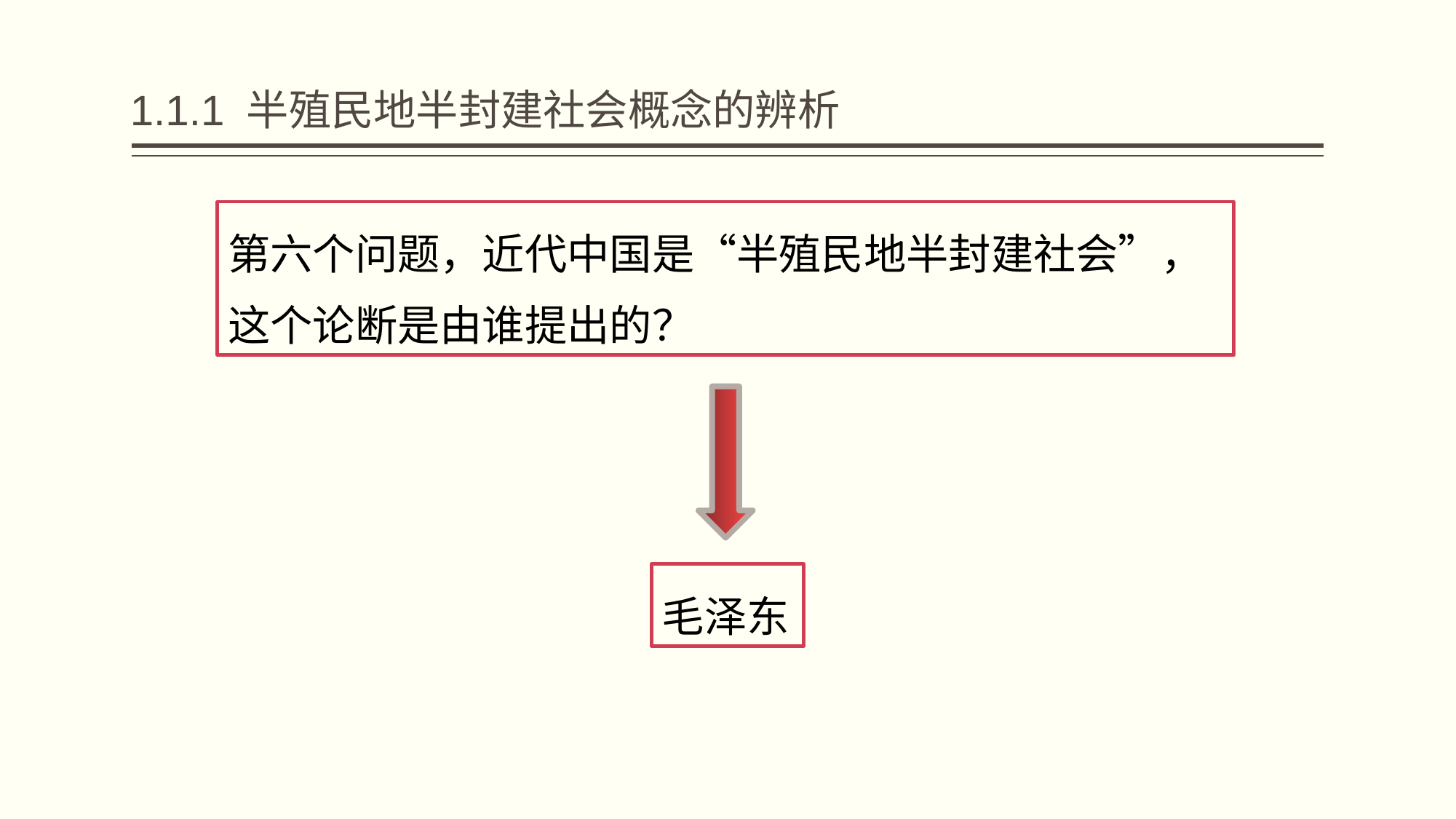

# 1.1.1 半殖民地半封建社会概念的辨析
第六个问题，近代中国是“半殖民地半封建社会”，这个论断是由谁提出的？

毛泽东